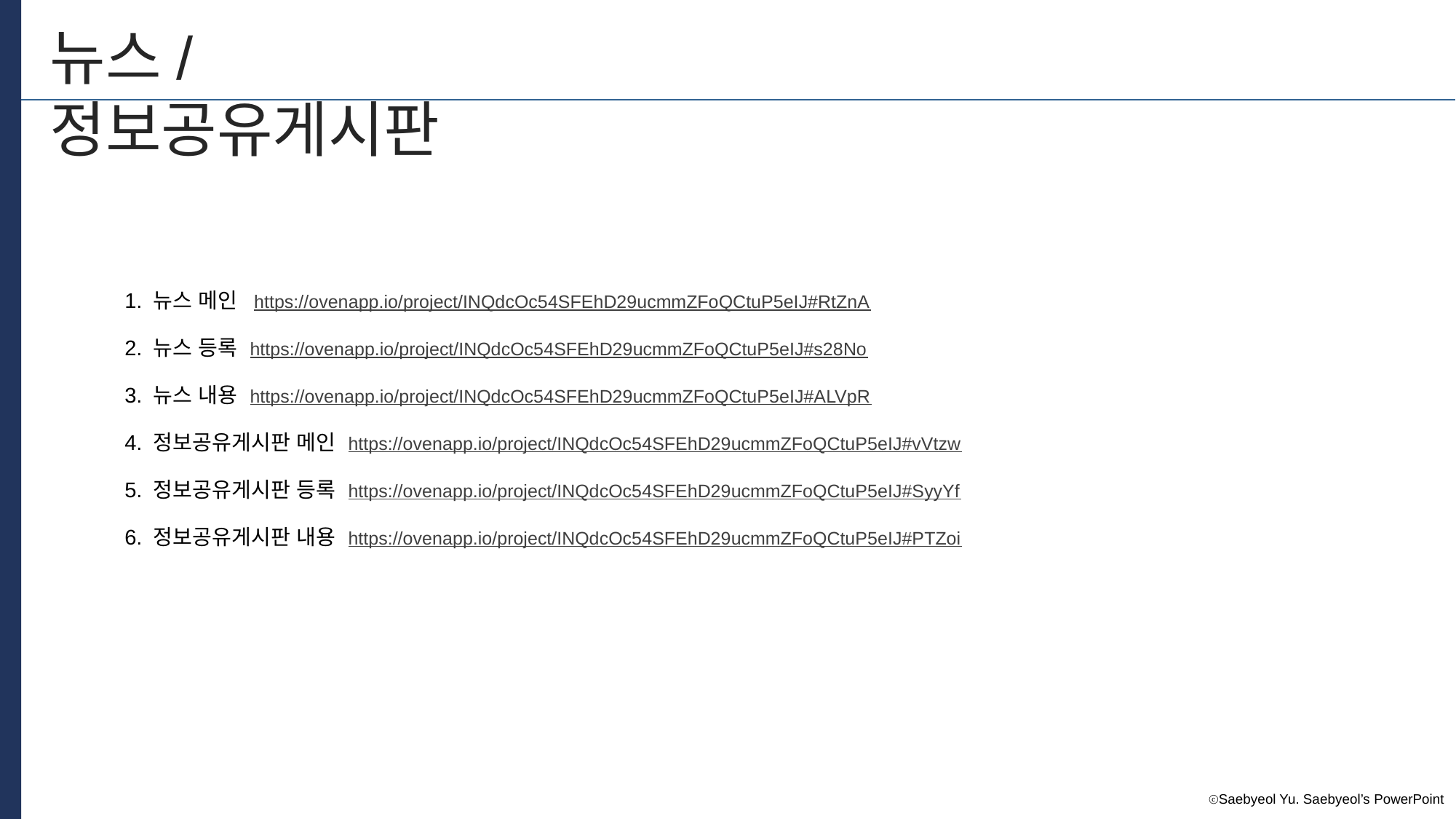

뉴스/정보공유게시판
| 1. 뉴스 메인 https://ovenapp.io/project/INQdcOc54SFEhD29ucmmZFoQCtuP5eIJ#RtZnA |
| --- |
| 2. 뉴스 등록 https://ovenapp.io/project/INQdcOc54SFEhD29ucmmZFoQCtuP5eIJ#s28No |
| 3. 뉴스 내용 https://ovenapp.io/project/INQdcOc54SFEhD29ucmmZFoQCtuP5eIJ#ALVpR |
| 4. 정보공유게시판 메인 https://ovenapp.io/project/INQdcOc54SFEhD29ucmmZFoQCtuP5eIJ#vVtzw |
| 5. 정보공유게시판 등록 https://ovenapp.io/project/INQdcOc54SFEhD29ucmmZFoQCtuP5eIJ#SyyYf |
| 6. 정보공유게시판 내용 https://ovenapp.io/project/INQdcOc54SFEhD29ucmmZFoQCtuP5eIJ#PTZoi |